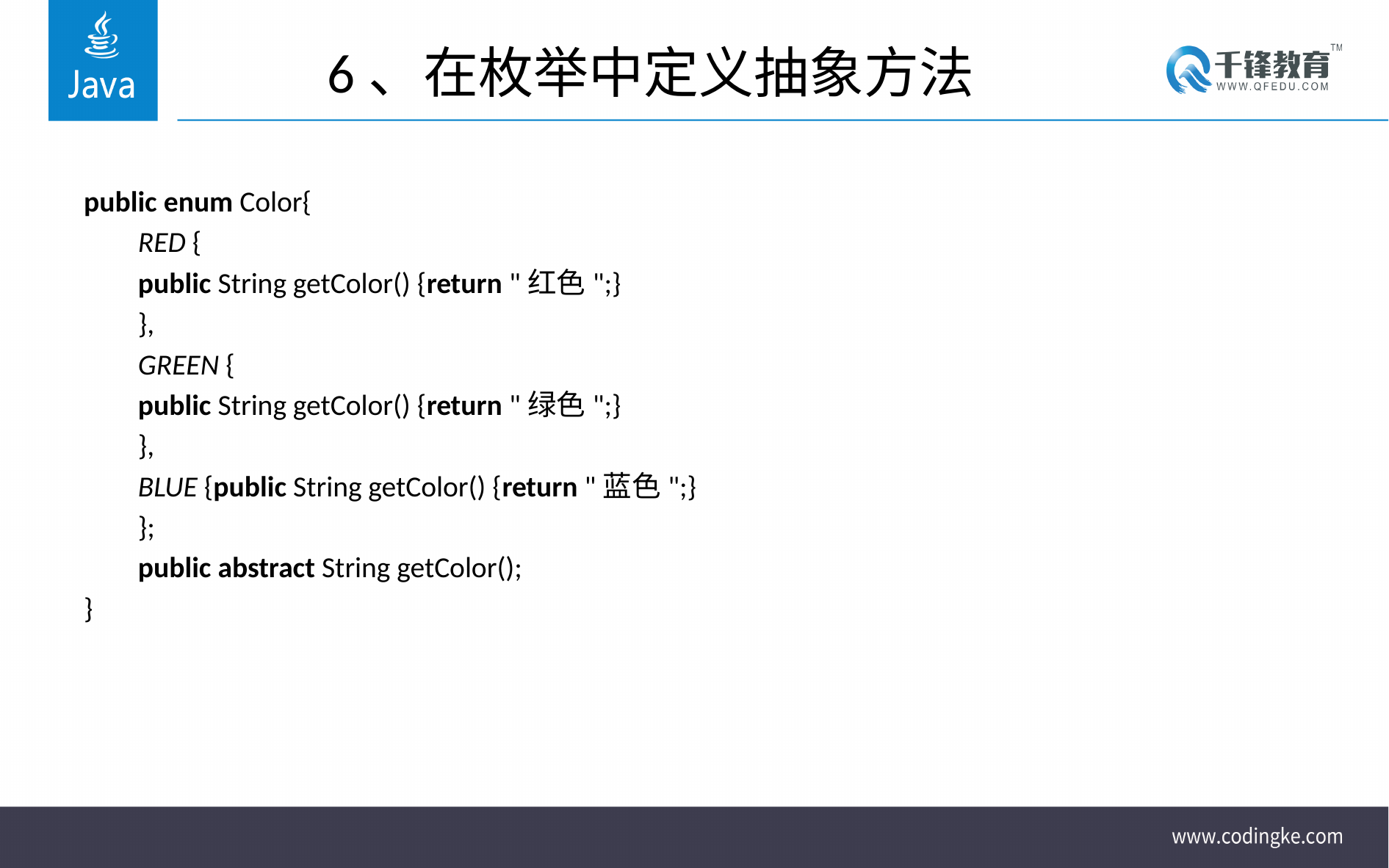

# 6、在枚举中定义抽象方法
public enum Color{
	RED {
	public String getColor() {return "红色";}
	},
	GREEN {
	public String getColor() {return "绿色";}
	},
	BLUE {public String getColor() {return "蓝色";}
	};
	public abstract String getColor();
}